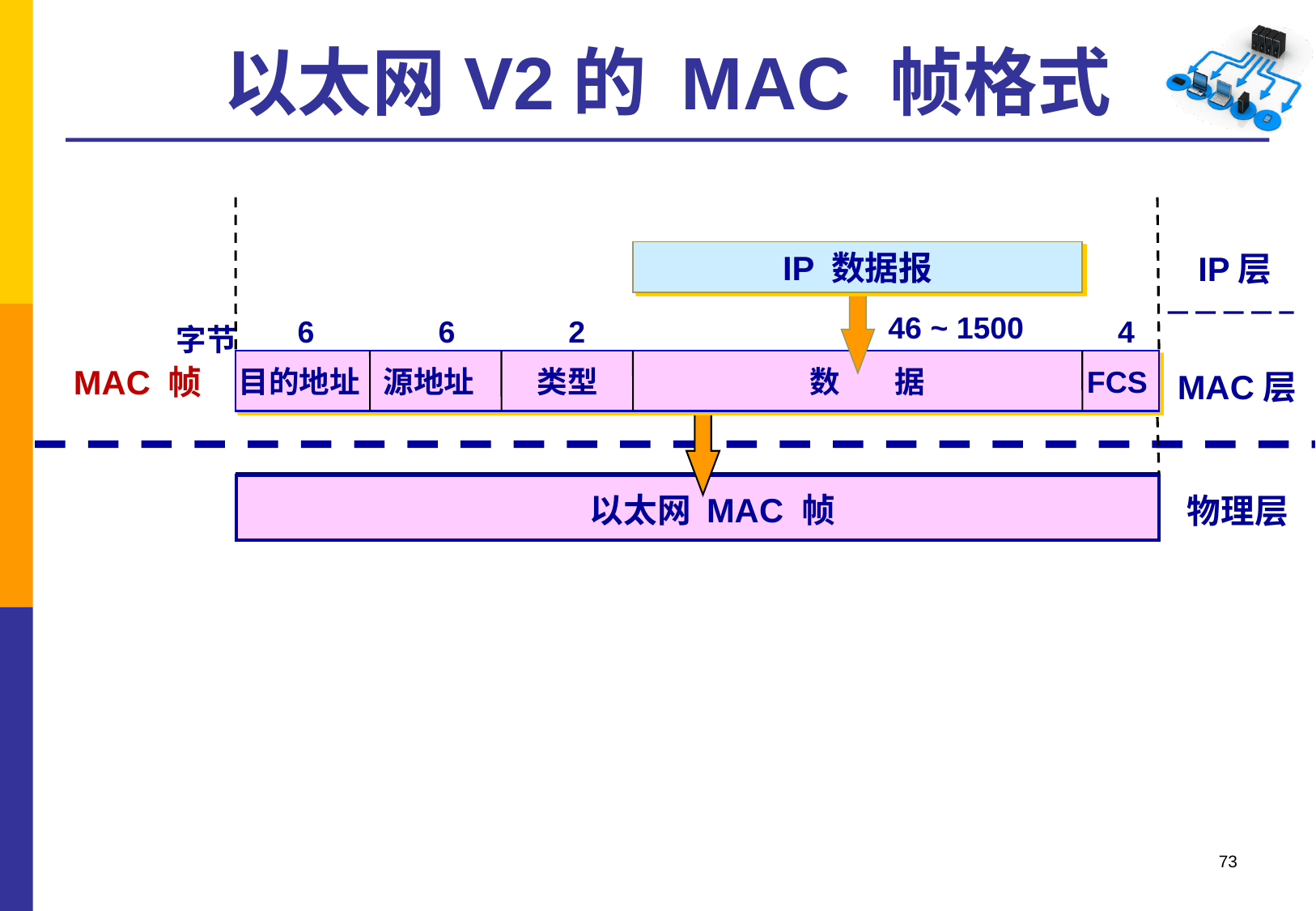

# 以太网V2的 MAC 帧格式

IP 数据报

IP层
46 ~ 1500
6
6
2
4

字节

MAC 帧
目的地址
源地址
类型
数        据
FCS
MAC层

以太网 MAC 帧
物理层
73